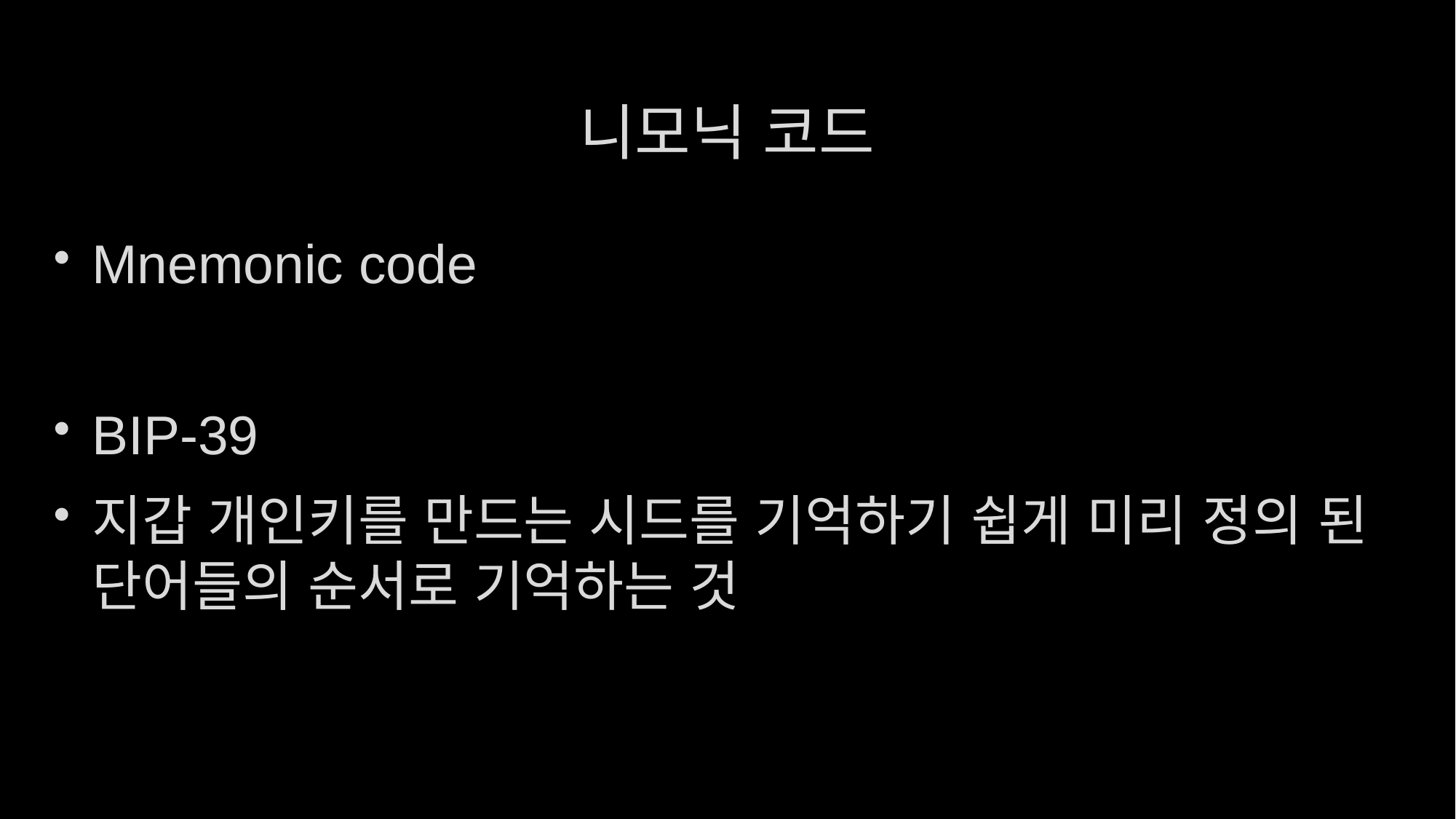

# 니모닉 코드
Mnemonic code

BIP-39
지갑 개인키를 만드는 시드를 기억하기 쉽게 미리 정의 된 단어들의 순서로 기억하는 것